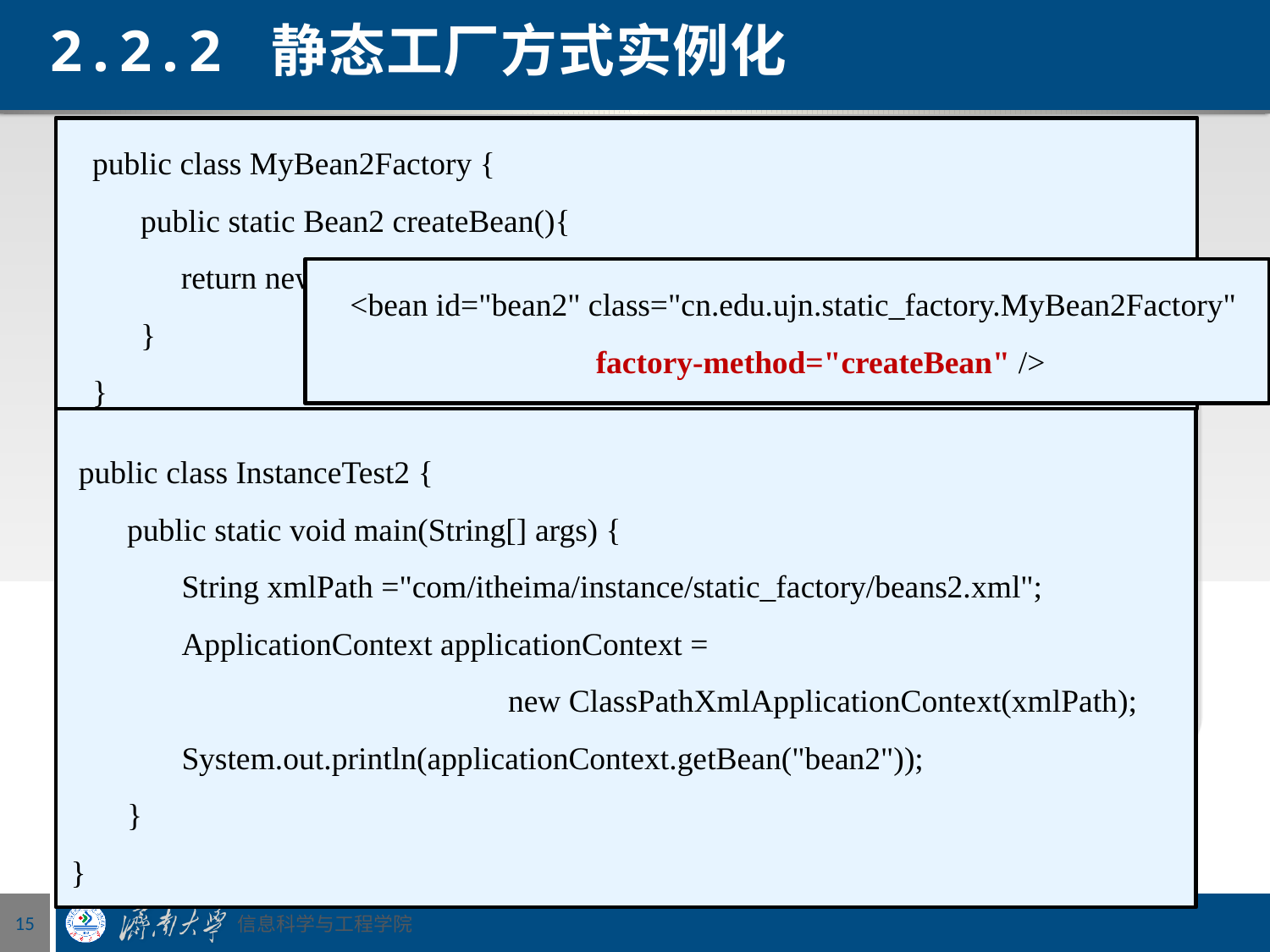

# 2.2.2 静态工厂方式实例化
   public class MyBean2Factory {
         public static Bean2 createBean(){
              return new Bean2();
         }
   }
    静态工厂是实例化Bean的另一种方式。该方式要求自己创建一个静态工厂的方法来创建Bean的实例。接下来演示静态工厂实例化的使用：

    <bean id="bean2" class="cn.edu.ujn.static_factory.MyBean2Factory"
		   factory-method="createBean" />

创建名为Bean2的Java类；

   public class InstanceTest2 {
         public static void main(String[] args) {
	String xmlPath ="com/itheima/instance/static_factory/beans2.xml";
 	ApplicationContext applicationContext =
 			         new ClassPathXmlApplicationContext(xmlPath);
 	System.out.println(applicationContext.getBean("bean2"));
         }
  }

创建一个Java工厂类，在类中使用静态方法获取Bean2实例；

创建Spring配置文件beans2.xml，并配置工厂类Bean；

创建测试类，测试程序。